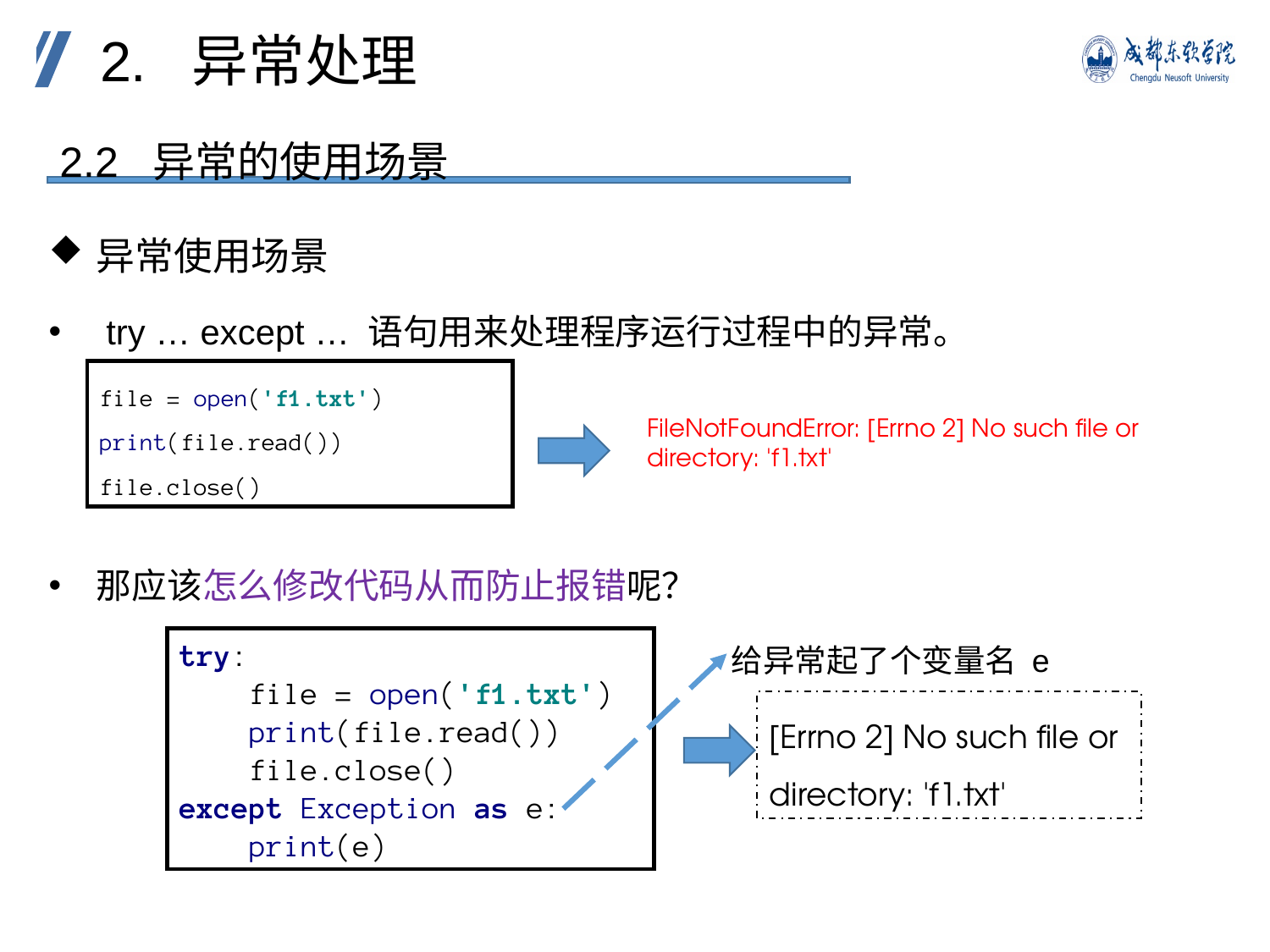

2.  异常处理
2.2  异常的使用场景

异常使用场景
 try … except … 语句用来处理程序运行过程中的异常。

那应该怎么修改代码从而防止报错呢？
file = open('f1.txt')
print(file.read())
file.close()
FileNotFoundError: [Errno 2] No such file or directory: 'f1.txt'

try:
    file = open('f1.txt')
    print(file.read())
    file.close()
except Exception as e:
    print(e)
给异常起了个变量名 e
[Errno 2] No such file or directory: 'f1.txt'